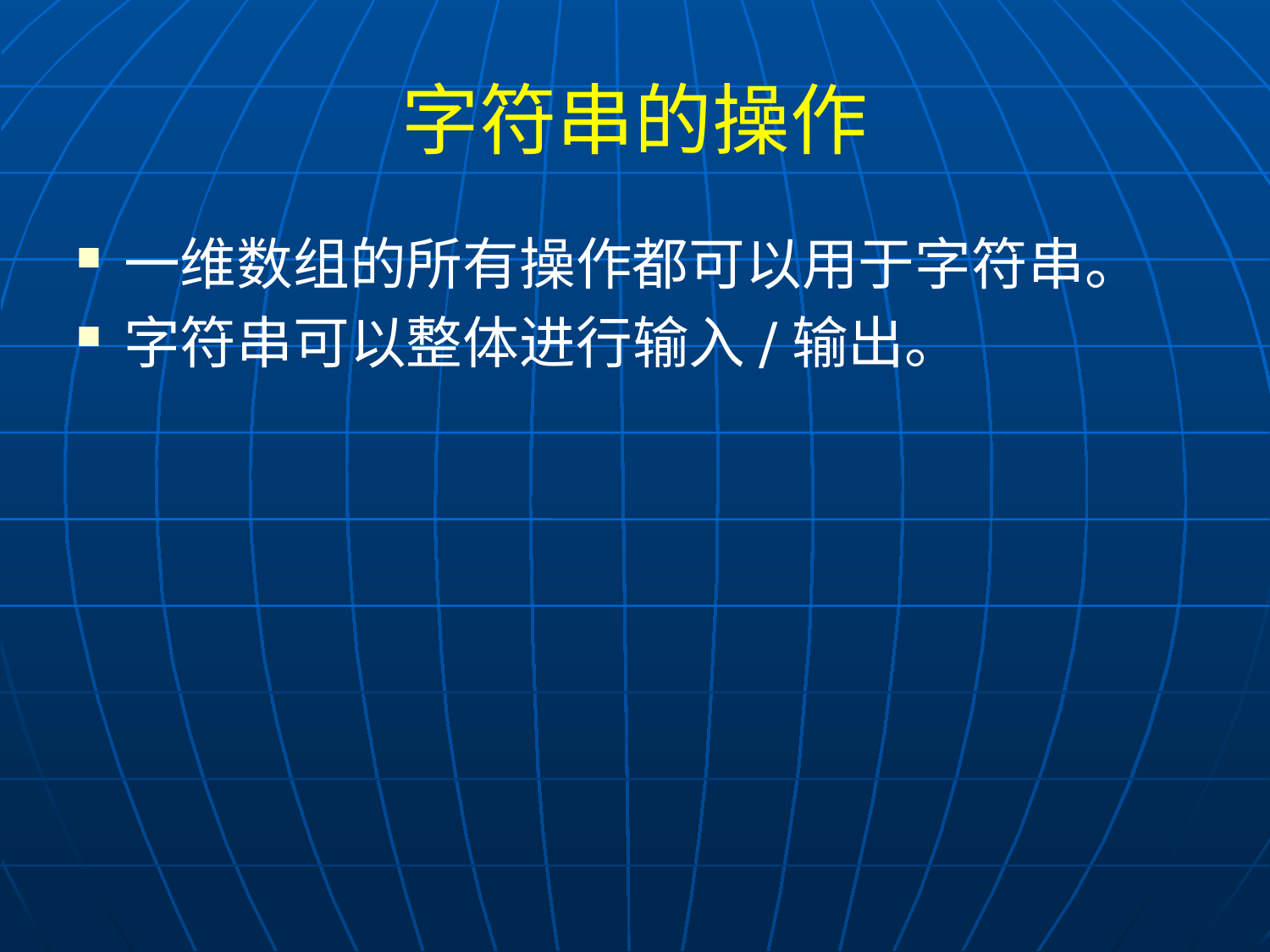

# 字符串的操作
一维数组的所有操作都可以用于字符串。
字符串可以整体进行输入/输出。